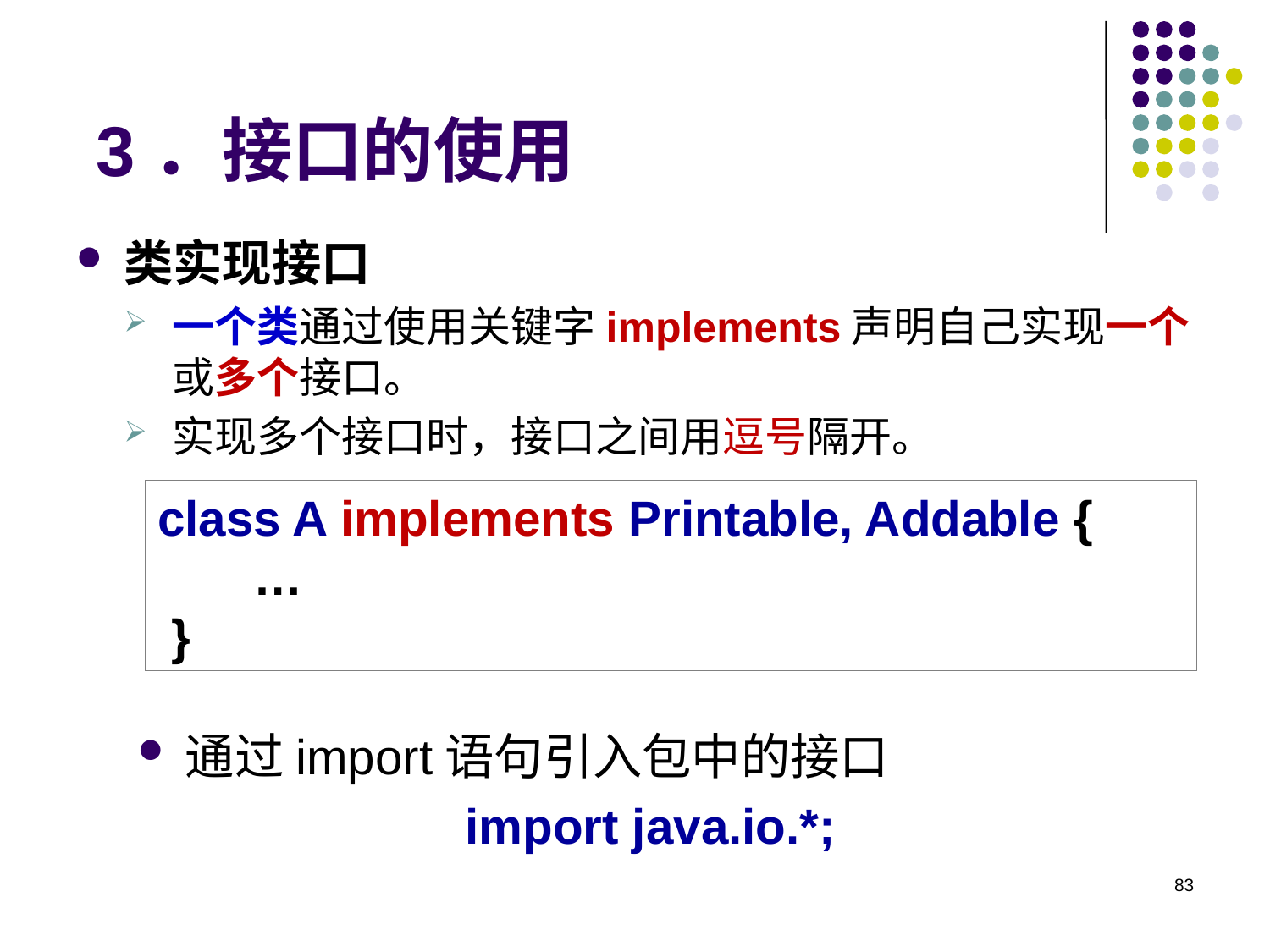

# 3．接口的使用
类实现接口
一个类通过使用关键字implements声明自己实现一个或多个接口。
实现多个接口时，接口之间用逗号隔开。

class A implements Printable, Addable {
       …
 }
通过import语句引入包中的接口
import java.io.*;
83